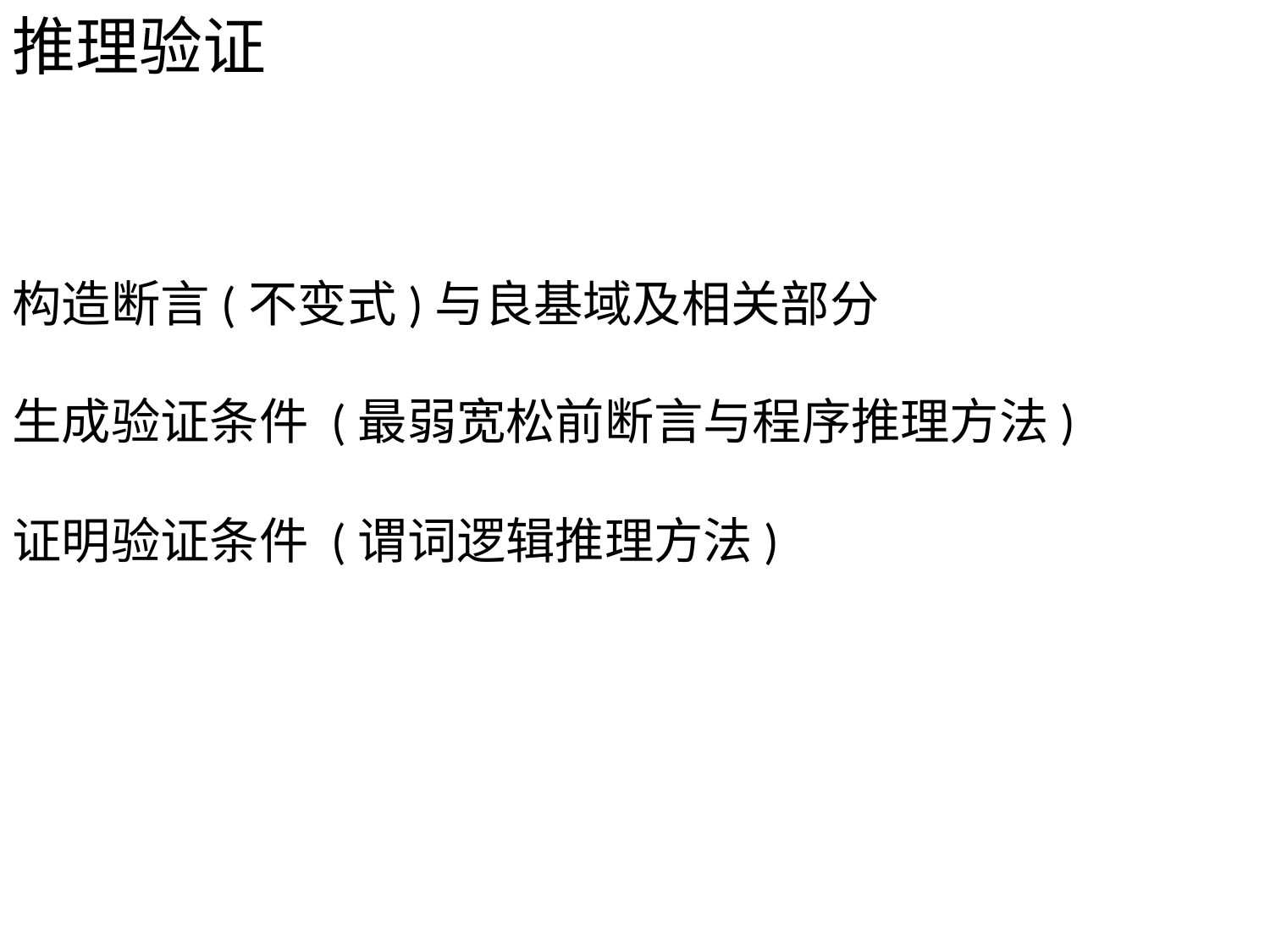

推理验证
构造断言(不变式)与良基域及相关部分

生成验证条件 (最弱宽松前断言与程序推理方法)

证明验证条件 (谓词逻辑推理方法)